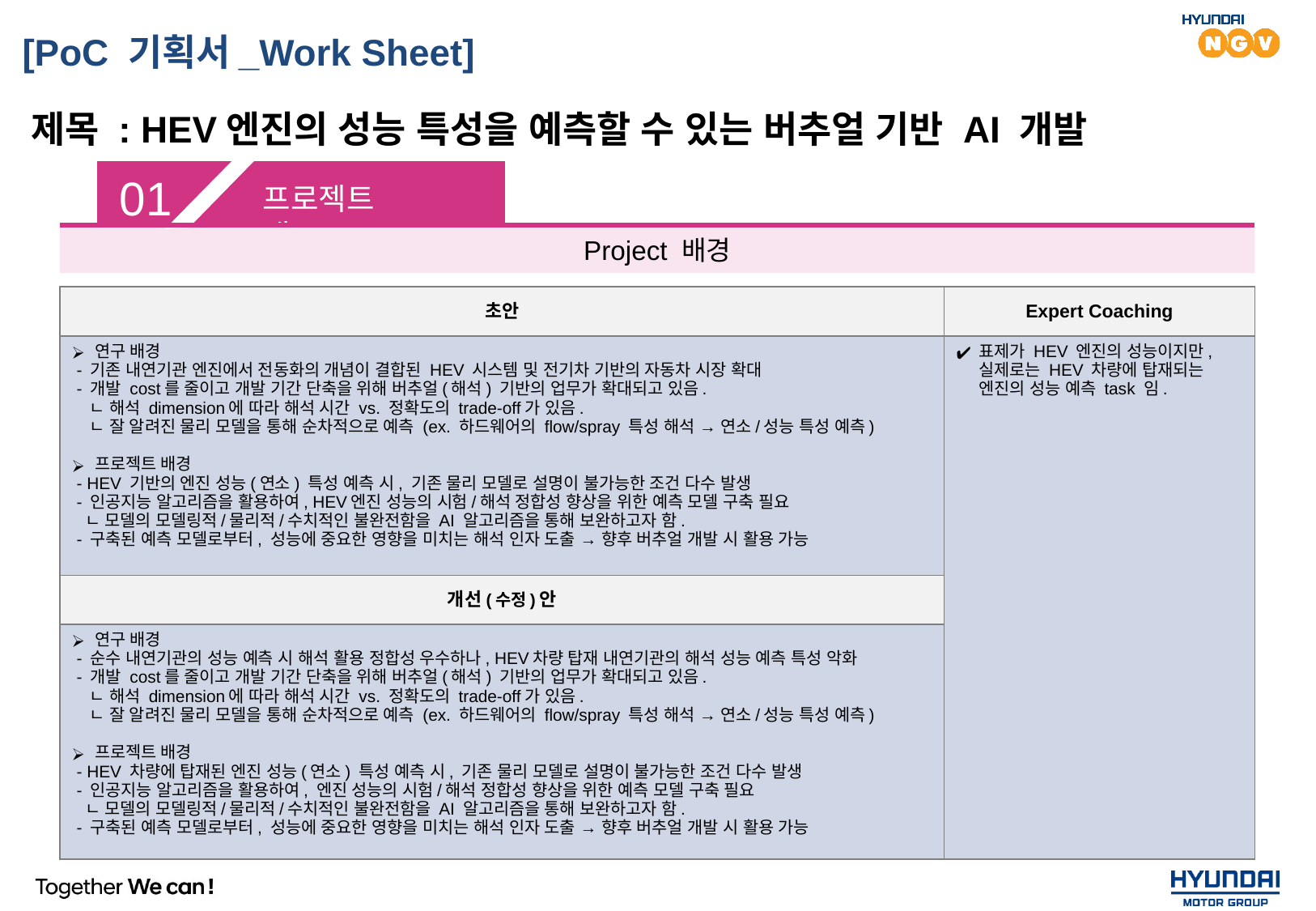

[PoC 기획서_Work Sheet]
 제목 : HEV엔진의 성능 특성을 예측할 수 있는 버추얼 기반 AI 개발

01
프로젝트 개요
Project 배경
| 초안 | Expert Coaching |
| --- | --- |
| 연구 배경 - 기존 내연기관 엔진에서 전동화의 개념이 결합된 HEV 시스템 및 전기차 기반의 자동차 시장 확대 - 개발 cost를 줄이고 개발 기간 단축을 위해 버추얼(해석) 기반의 업무가 확대되고 있음. ㄴ 해석 dimension에 따라 해석 시간 vs. 정확도의 trade-off가 있음. ㄴ 잘 알려진 물리 모델을 통해 순차적으로 예측 (ex. 하드웨어의 flow/spray 특성 해석 → 연소/성능 특성 예측) 프로젝트 배경 - HEV 기반의 엔진 성능(연소) 특성 예측 시, 기존 물리 모델로 설명이 불가능한 조건 다수 발생 - 인공지능 알고리즘을 활용하여, HEV엔진 성능의 시험/해석 정합성 향상을 위한 예측 모델 구축 필요 ㄴ 모델의 모델링적/물리적/수치적인 불완전함을 AI 알고리즘을 통해 보완하고자 함. - 구축된 예측 모델로부터, 성능에 중요한 영향을 미치는 해석 인자 도출 → 향후 버추얼 개발 시 활용 가능 | 표제가 HEV 엔진의 성능이지만, 실제로는 HEV 차량에 탑재되는 엔진의 성능 예측 task 임. |
| 개선(수정)안 |  |
| 연구 배경 - 순수 내연기관의 성능 예측 시 해석 활용 정합성 우수하나, HEV차량 탑재 내연기관의 해석 성능 예측 특성 악화 - 개발 cost를 줄이고 개발 기간 단축을 위해 버추얼(해석) 기반의 업무가 확대되고 있음. ㄴ 해석 dimension에 따라 해석 시간 vs. 정확도의 trade-off가 있음. ㄴ 잘 알려진 물리 모델을 통해 순차적으로 예측 (ex. 하드웨어의 flow/spray 특성 해석 → 연소/성능 특성 예측) 프로젝트 배경 - HEV 차량에 탑재된 엔진 성능(연소) 특성 예측 시, 기존 물리 모델로 설명이 불가능한 조건 다수 발생 - 인공지능 알고리즘을 활용하여, 엔진 성능의 시험/해석 정합성 향상을 위한 예측 모델 구축 필요 ㄴ 모델의 모델링적/물리적/수치적인 불완전함을 AI 알고리즘을 통해 보완하고자 함. - 구축된 예측 모델로부터, 성능에 중요한 영향을 미치는 해석 인자 도출 → 향후 버추얼 개발 시 활용 가능 |  |